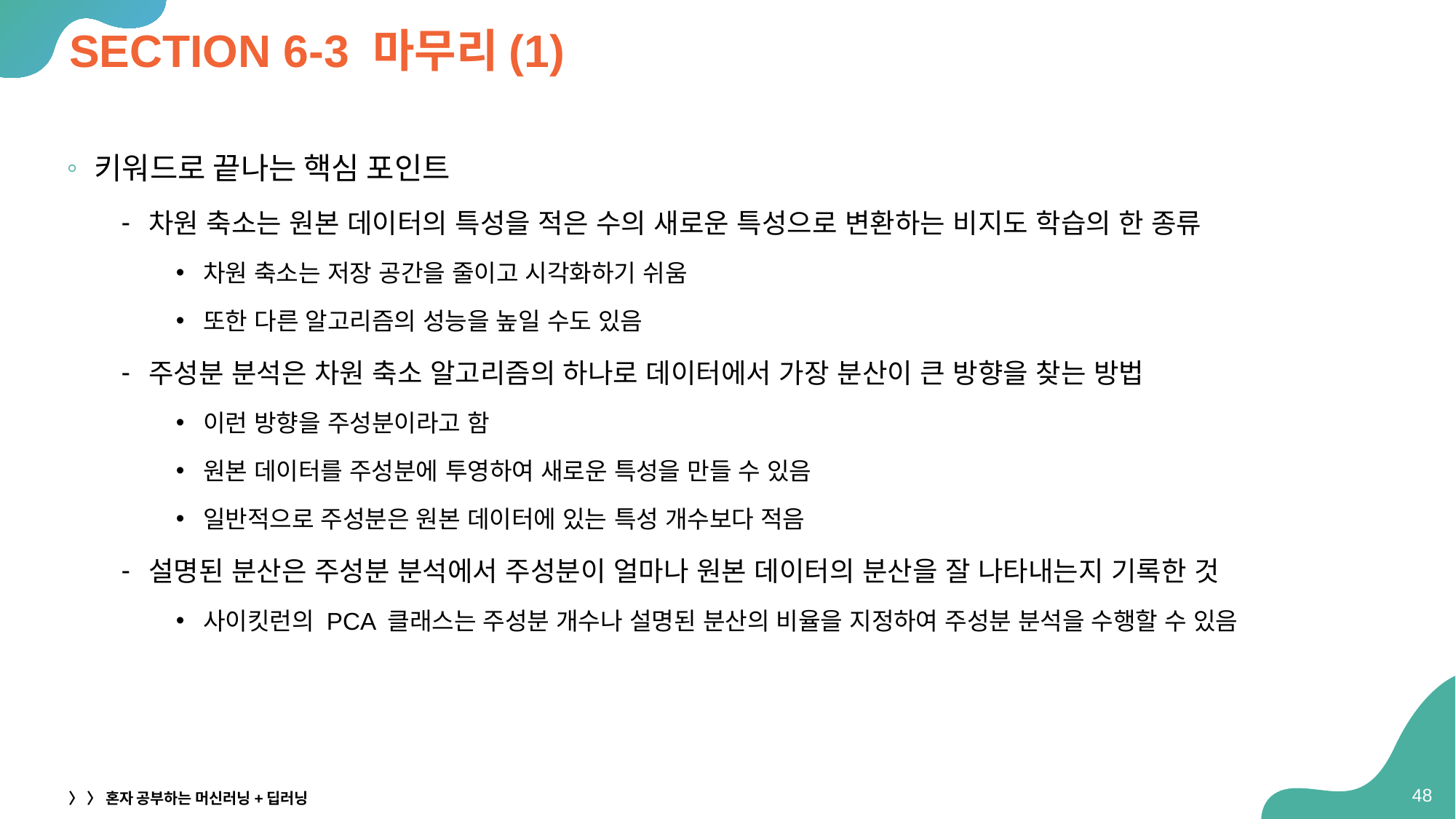

# SECTION 6-3 마무리(1)
키워드로 끝나는 핵심 포인트
차원 축소는 원본 데이터의 특성을 적은 수의 새로운 특성으로 변환하는 비지도 학습의 한 종류
차원 축소는 저장 공간을 줄이고 시각화하기 쉬움
또한 다른 알고리즘의 성능을 높일 수도 있음
주성분 분석은 차원 축소 알고리즘의 하나로 데이터에서 가장 분산이 큰 방향을 찾는 방법
이런 방향을 주성분이라고 함
원본 데이터를 주성분에 투영하여 새로운 특성을 만들 수 있음
일반적으로 주성분은 원본 데이터에 있는 특성 개수보다 적음
설명된 분산은 주성분 분석에서 주성분이 얼마나 원본 데이터의 분산을 잘 나타내는지 기록한 것
사이킷런의 PCA 클래스는 주성분 개수나 설명된 분산의 비율을 지정하여 주성분 분석을 수행할 수 있음
48
〉 〉 혼자 공부하는 머신러닝+딥러닝